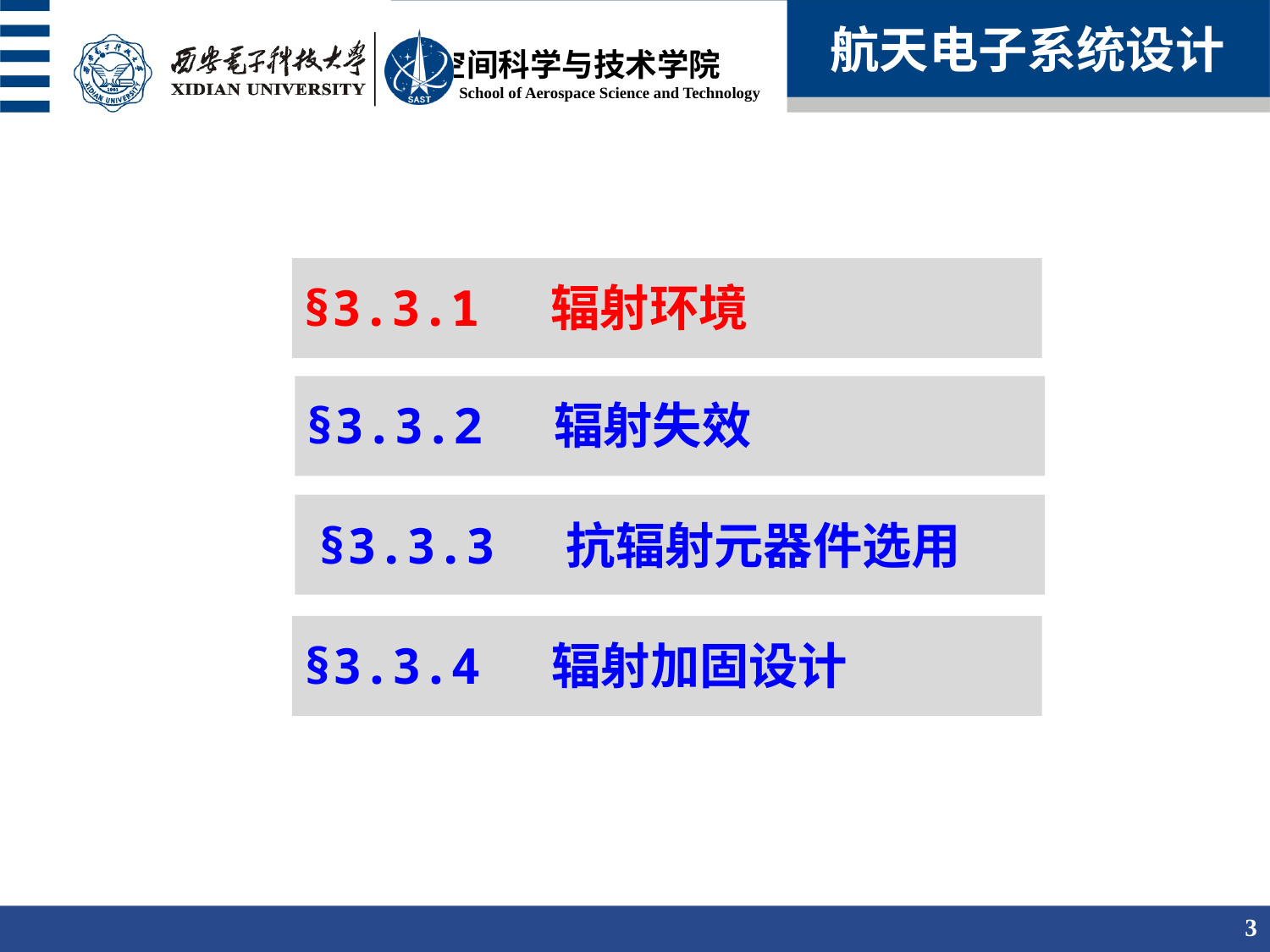

航天电子系统设计

§3.3.1  辐射环境

§3.3.2  辐射失效

§3.3.3  抗辐射元器件选用

§3.3.4  辐射加固设计